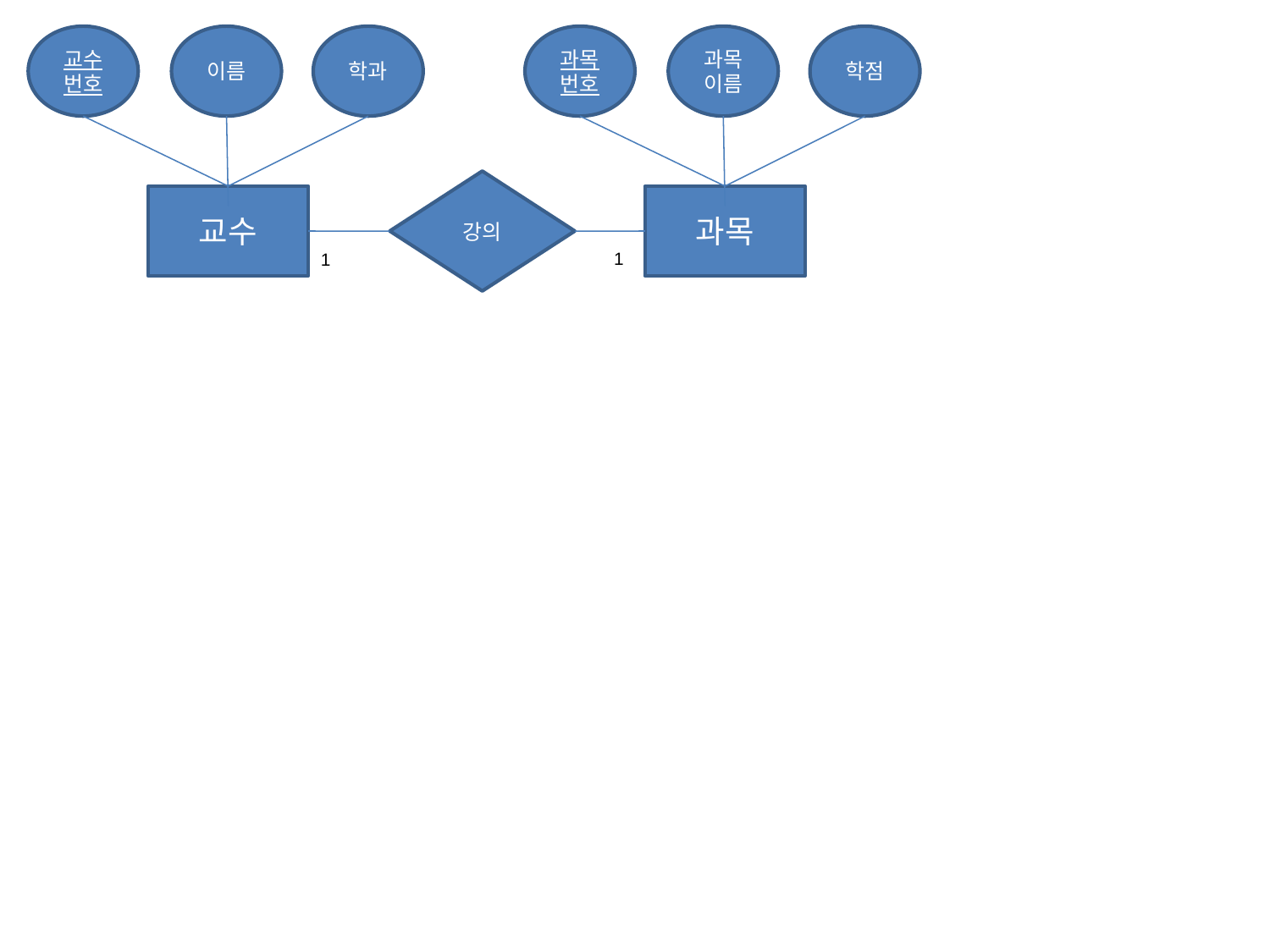

교수 번호
이름
학과
과목 번호
과목 이름
학점
강의
교수
과목
1
1